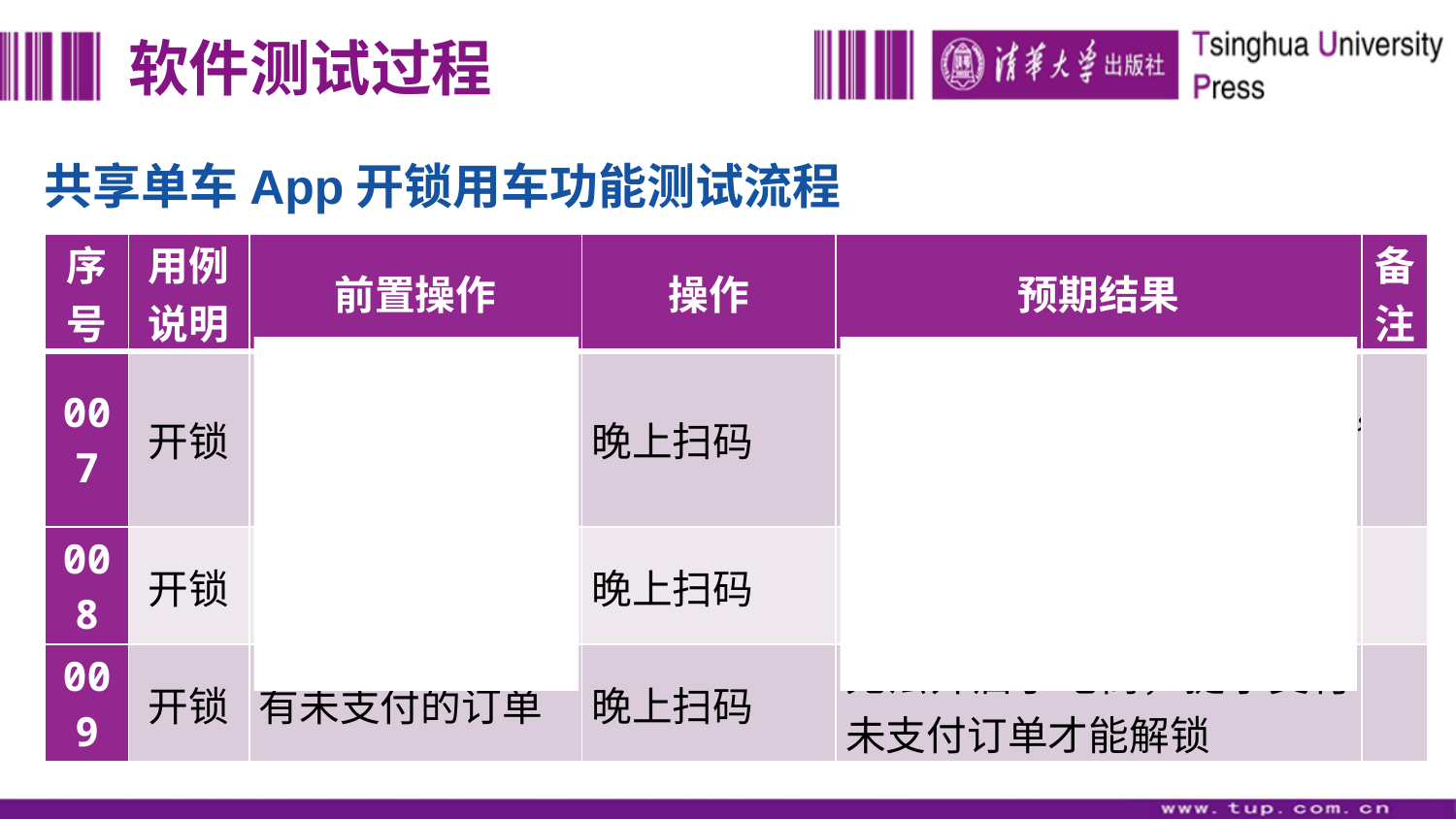

# 软件测试过程
共享单车App开锁用车功能测试流程
| 序号 | 用例说明 | 前置操作 | 操作 | 预期结果 | 备注 |
| --- | --- | --- | --- | --- | --- |
| 007 | 开锁 | 没有正在运行的订单，也没有未支付的订单 | 晚上扫码 | 开启手机手电筒，扫码成功，进入数码解锁页面 |  |
| 008 | 开锁 | 有正在运行的订单 | 晚上扫码 | 无法开锁，提示正在骑行，需结束骑行并支付才能解锁 |  |
| 009 | 开锁 | 有未支付的订单 | 晚上扫码 | 无法开启手电筒，提示支付未支付订单才能解锁 |  |